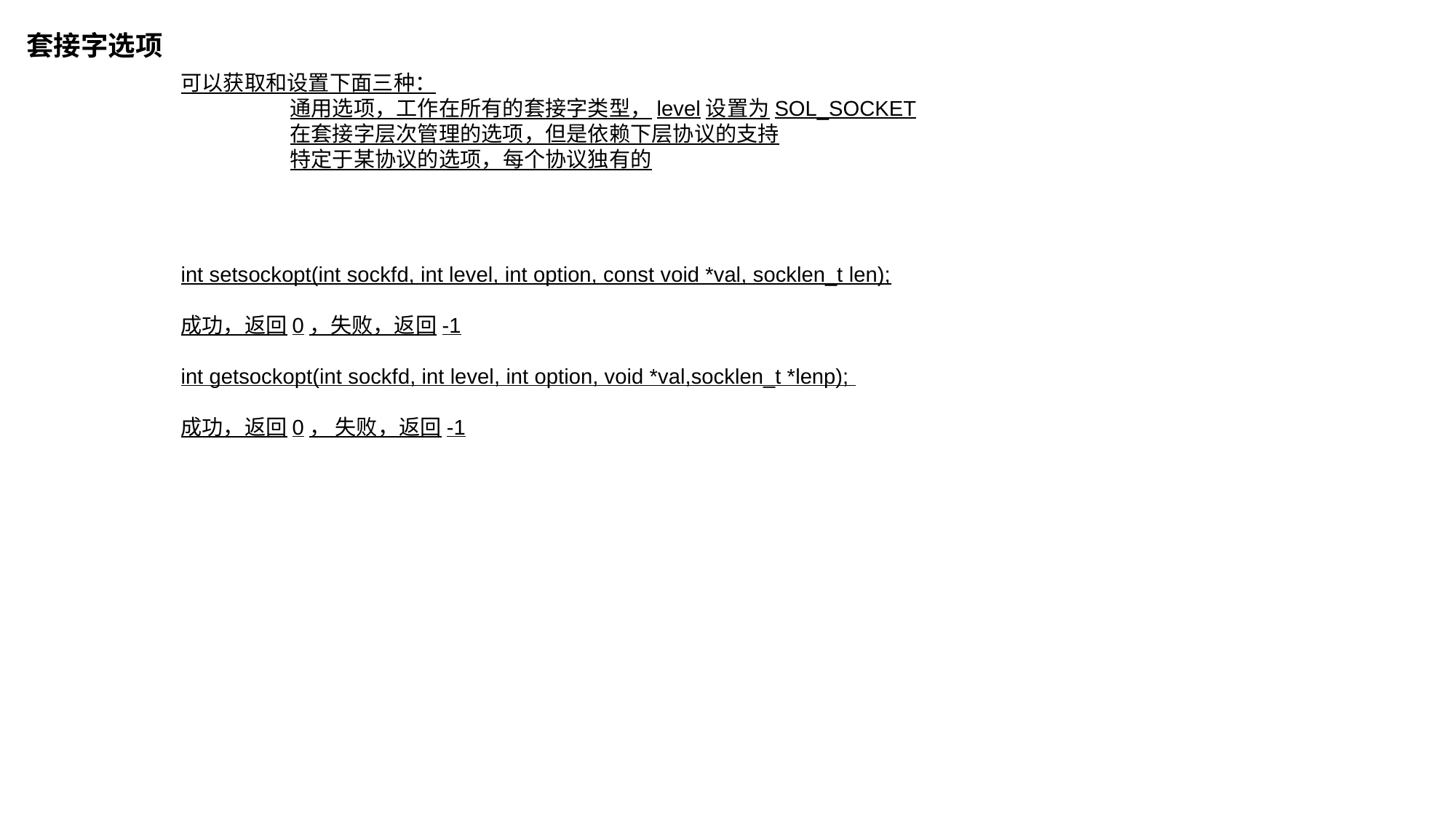

套接字选项
可以获取和设置下面三种：
	通用选项，工作在所有的套接字类型，level设置为SOL_SOCKET
	在套接字层次管理的选项，但是依赖下层协议的支持
	特定于某协议的选项，每个协议独有的
int setsockopt(int sockfd, int level, int option, const void *val, socklen_t len);

成功，返回0，失败，返回-1

int getsockopt(int sockfd, int level, int option, void *val,socklen_t *lenp);

成功，返回0， 失败，返回-1